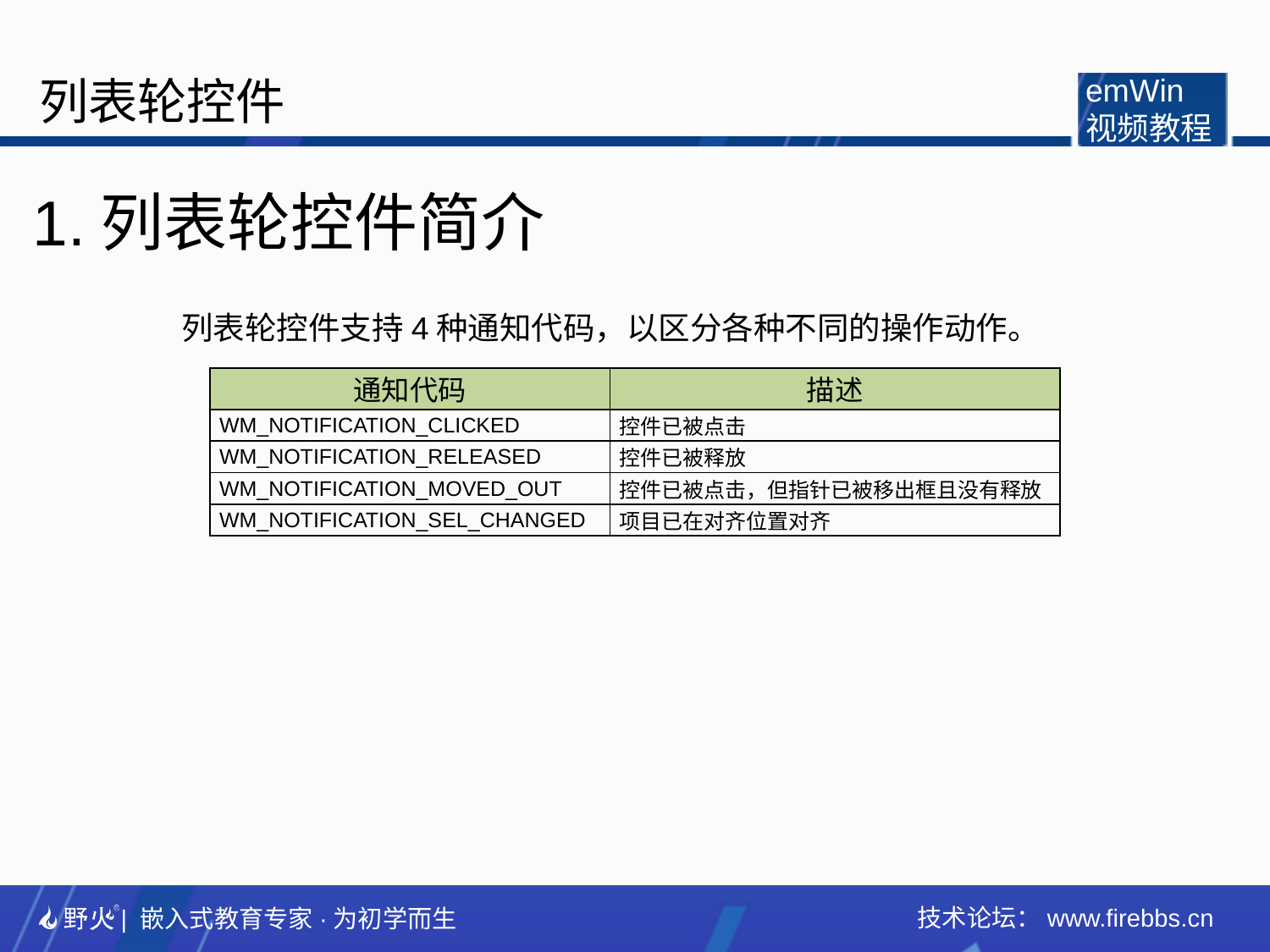

列表轮控件
emWin
视频教程
1.列表轮控件简介
列表轮控件支持4种通知代码，以区分各种不同的操作动作。
| 通知代码 | 描述 |
| --- | --- |
| WM\_NOTIFICATION\_CLICKED | 控件已被点击 |
| WM\_NOTIFICATION\_RELEASED | 控件已被释放 |
| WM\_NOTIFICATION\_MOVED\_OUT | 控件已被点击，但指针已被移出框且没有释放 |
| WM\_NOTIFICATION\_SEL\_CHANGED | 项目已在对齐位置对齐 |